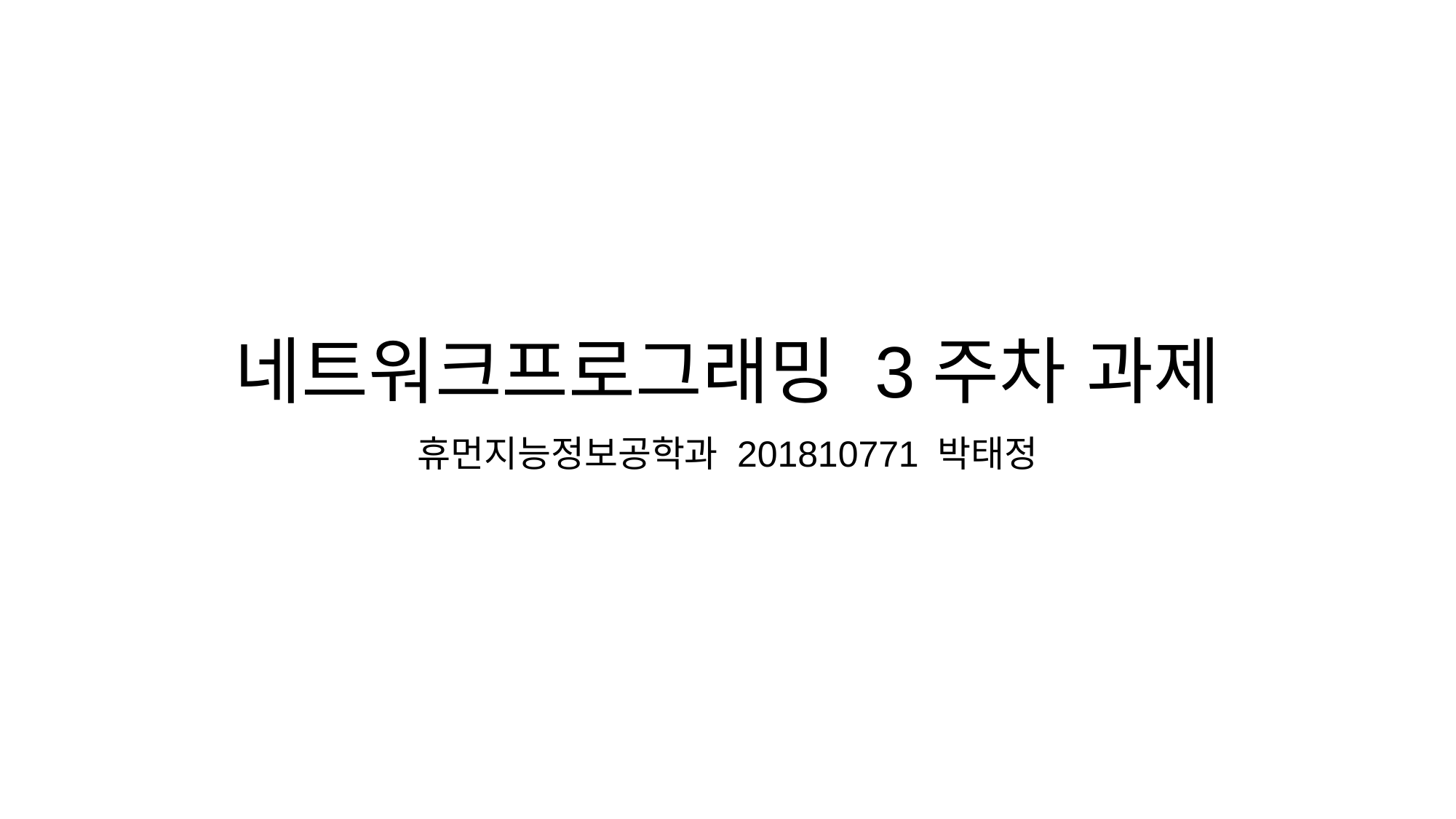

# 네트워크프로그래밍 3주차 과제
휴먼지능정보공학과 201810771 박태정